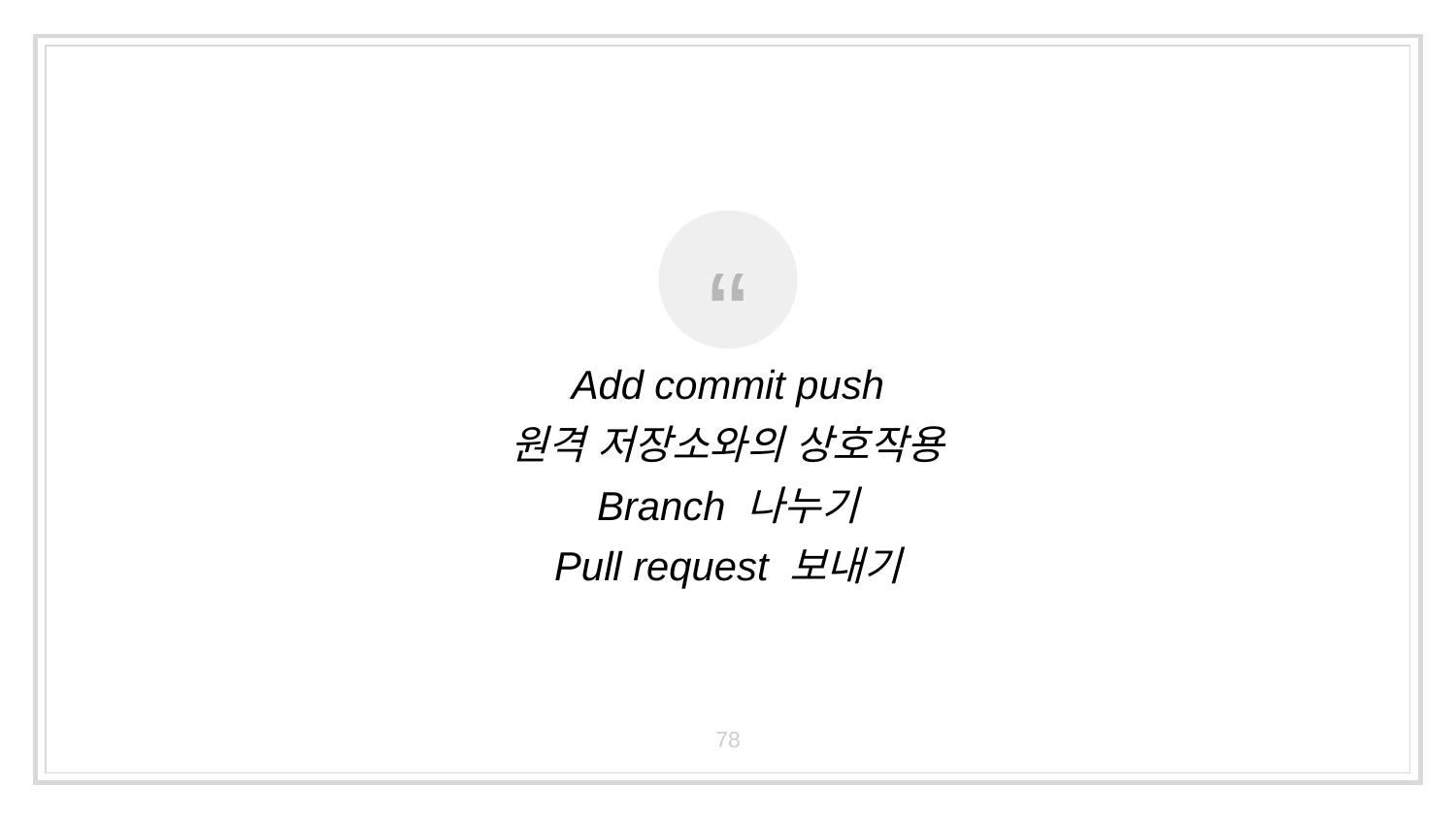

Add commit push
원격 저장소와의 상호작용
Branch 나누기
Pull request 보내기
78